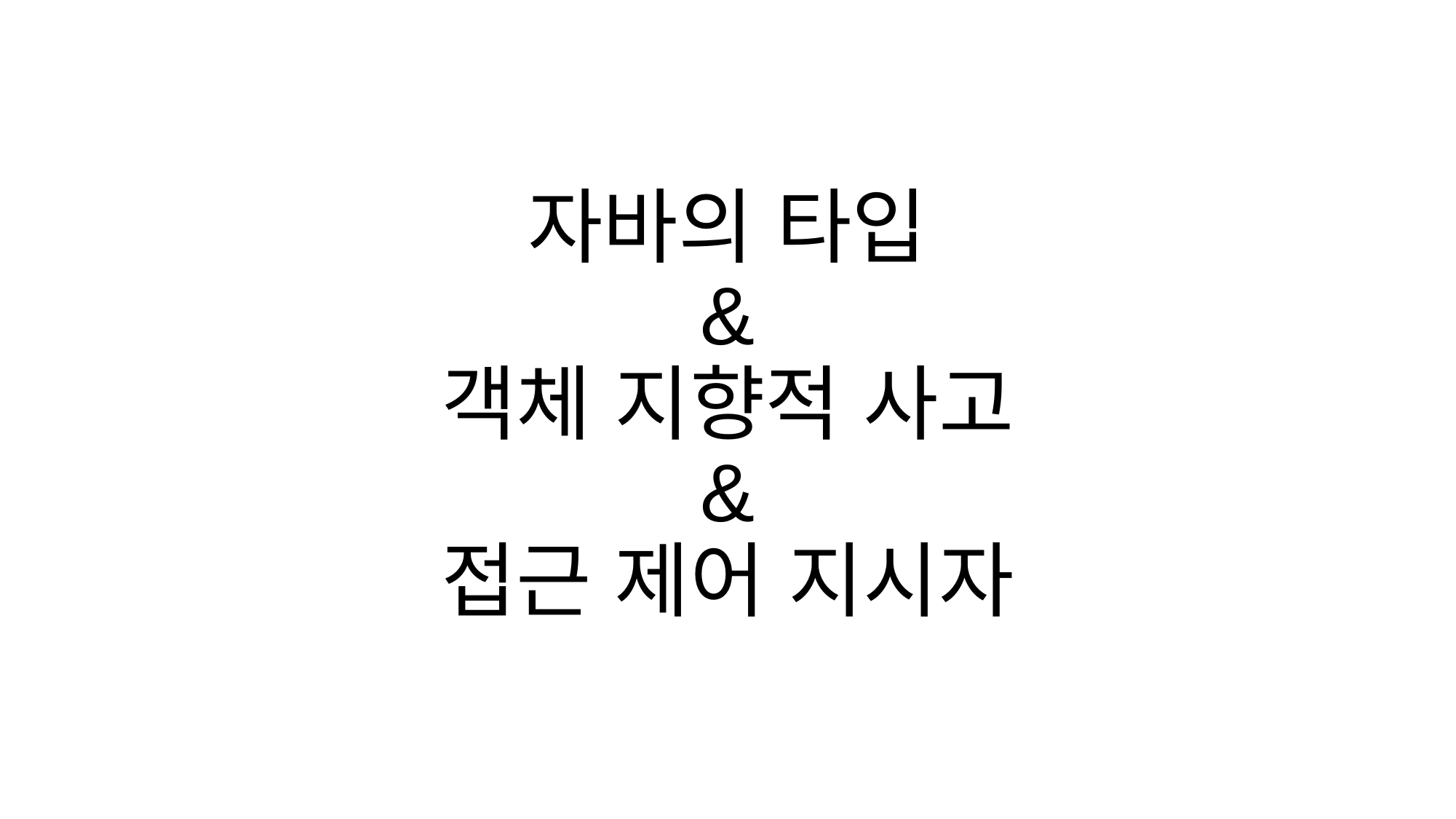

# 자바의 타입 & 객체 지향적 사고 & 접근 제어 지시자